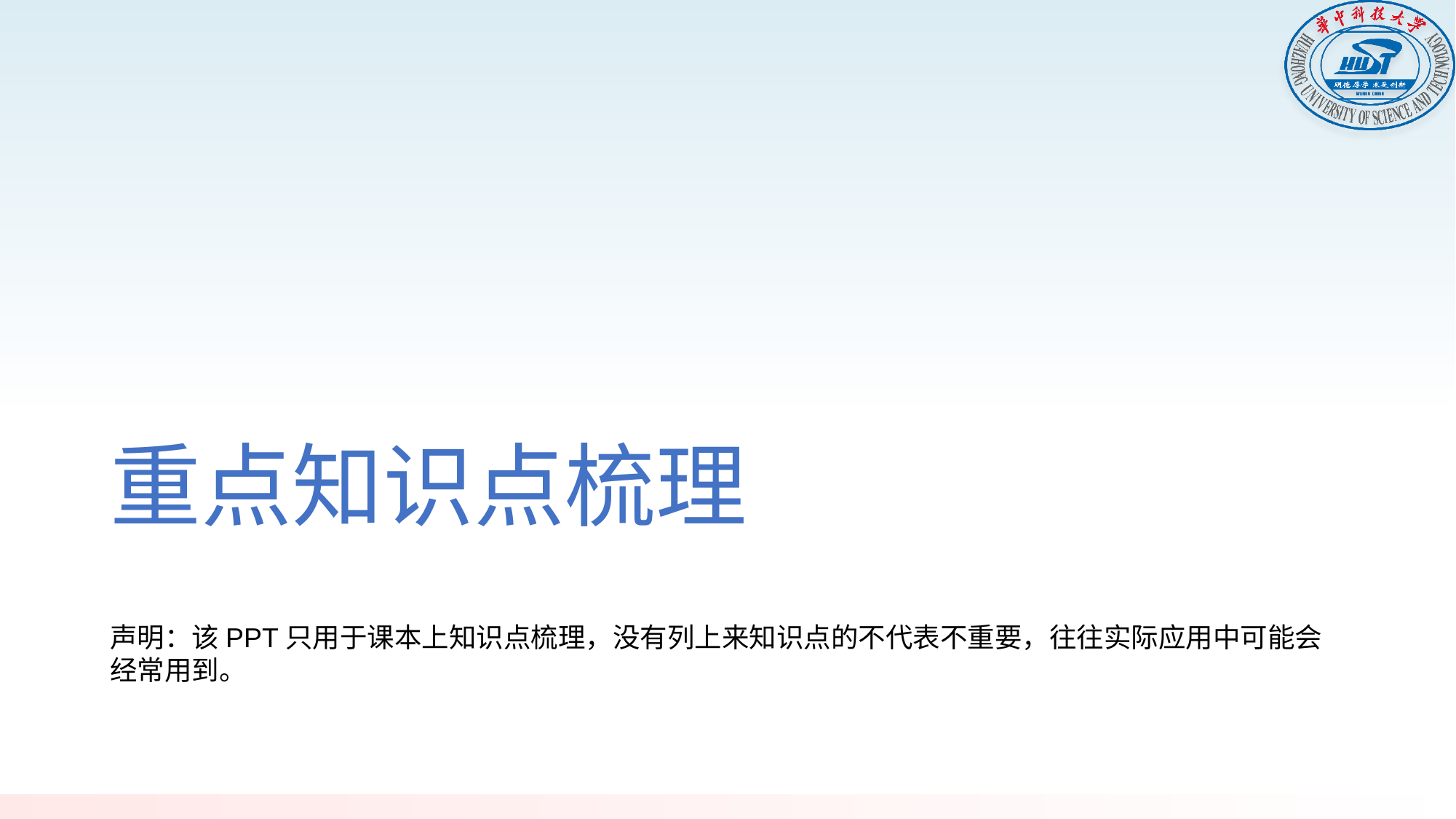

# 重点知识点梳理
声明：该PPT只用于课本上知识点梳理，没有列上来知识点的不代表不重要，往往实际应用中可能会经常用到。